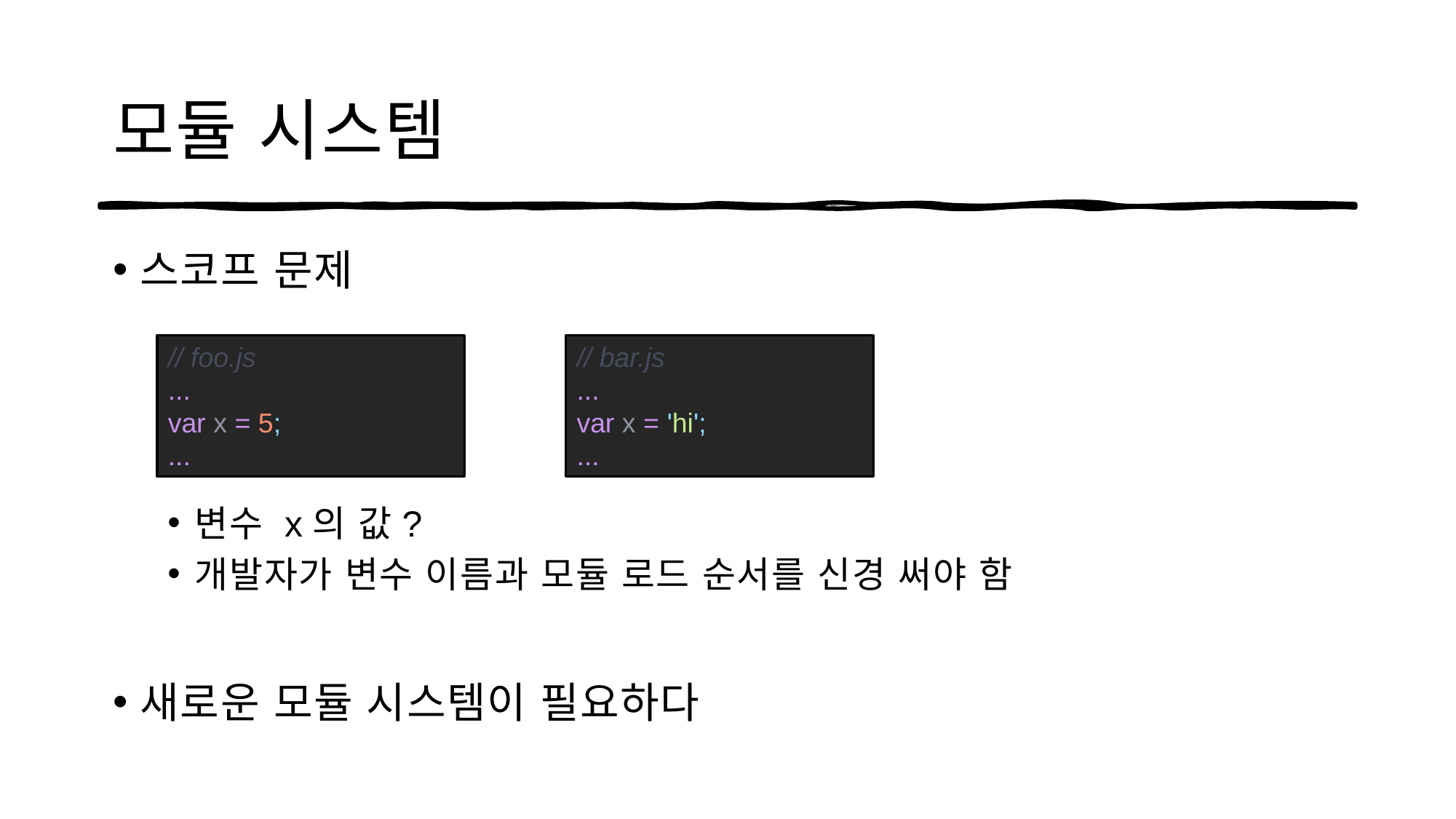

# 모듈 시스템
스코프 문제

변수 x의 값?
개발자가 변수 이름과 모듈 로드 순서를 신경 써야 함

새로운 모듈 시스템이 필요하다
// bar.js
...
var x = 'hi';
...
// foo.js
...
var x = 5;
...